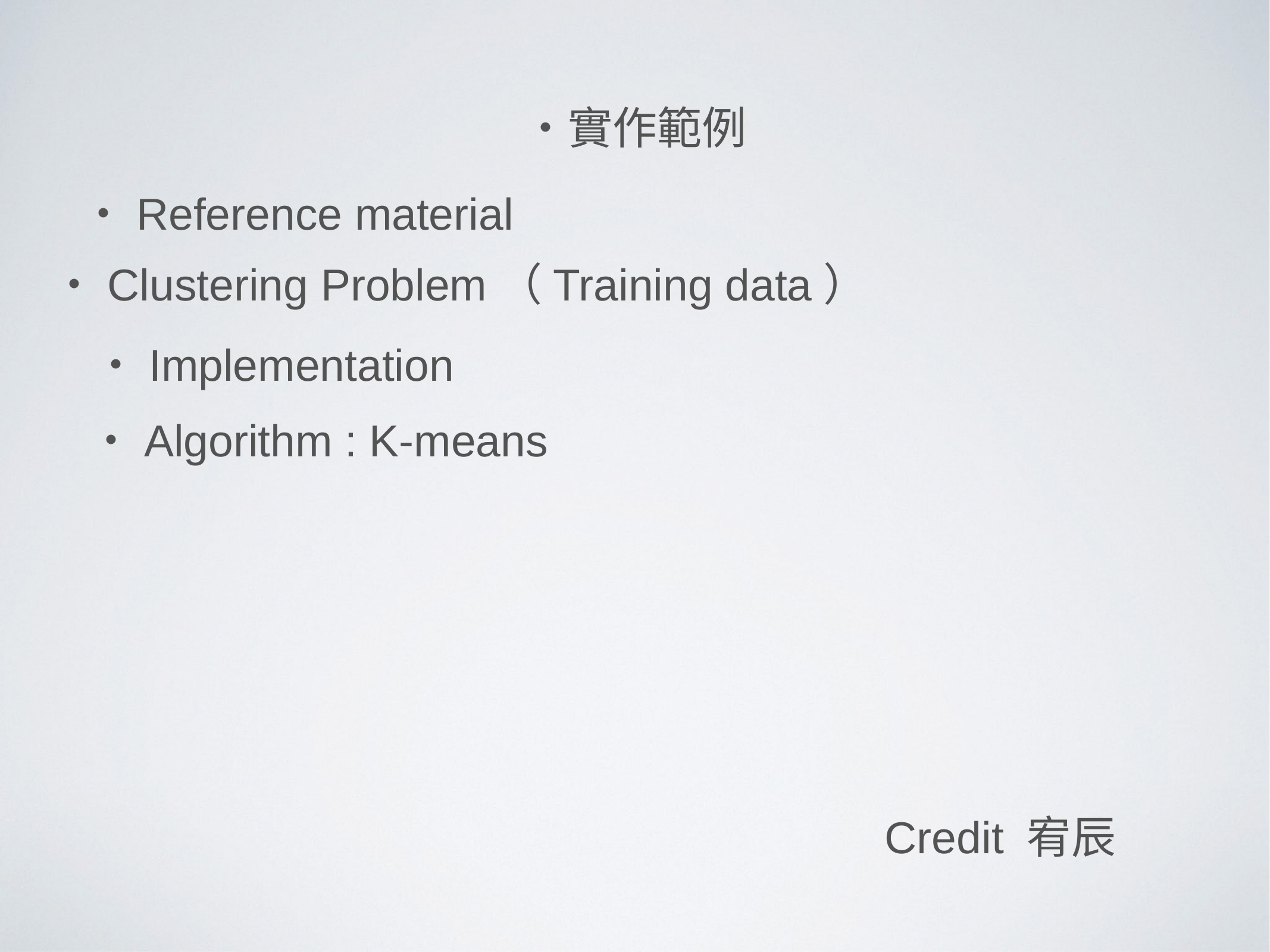

・實作範例
・Reference material
・Clustering Problem（Training data）
・Implementation
・Algorithm : K-means
Credit 宥辰